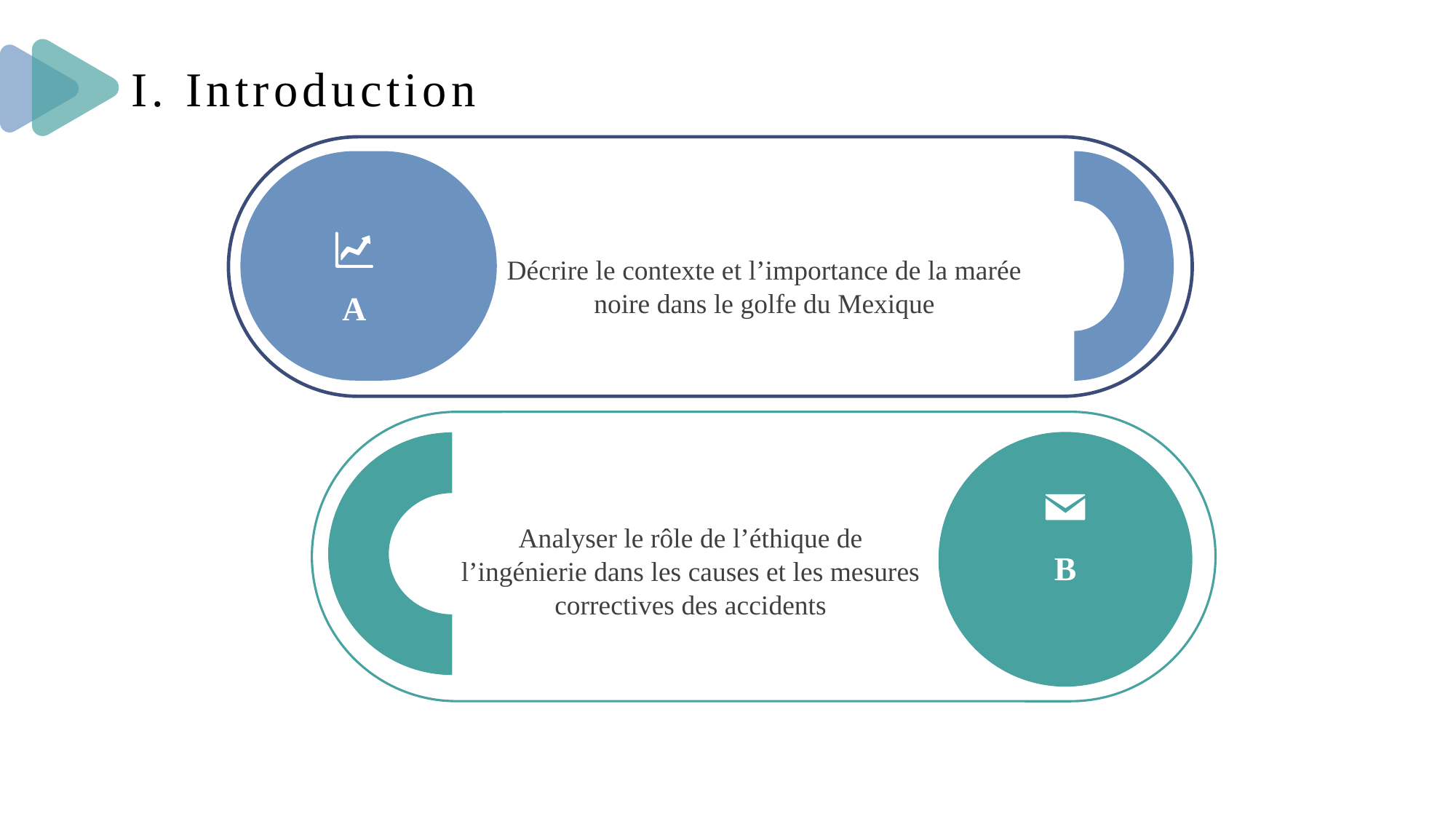

I. Introduction

Décrire le contexte et l’importance de la marée noire dans le golfe du Mexique
A

Analyser le rôle de l’éthique de l’ingénierie dans les causes et les mesures correctives des accidents
B

输入标题